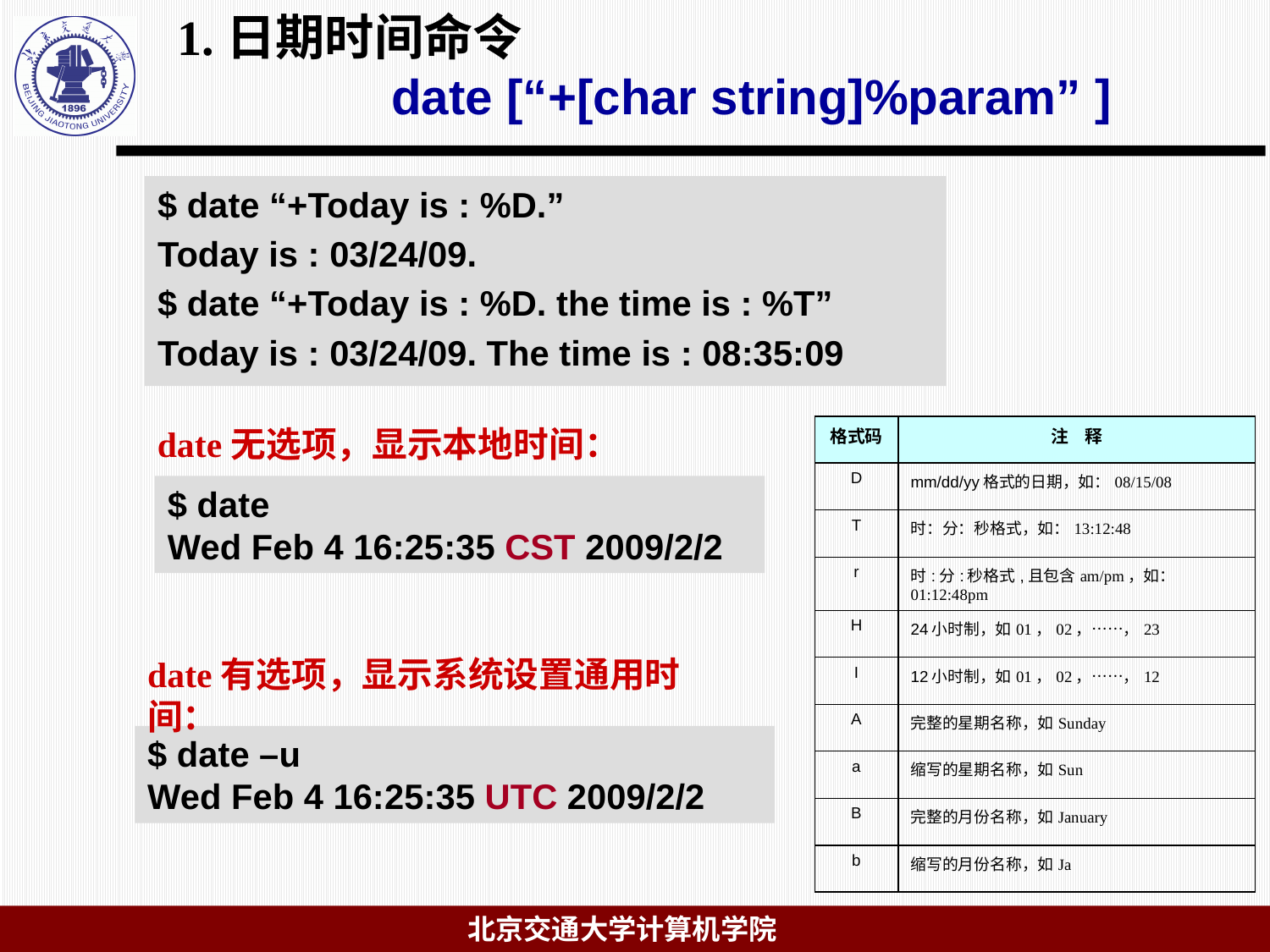

# 1.日期时间命令 date [“+[char string]%param” ]
$ date “+Today is : %D.”
Today is : 03/24/09.
$ date “+Today is : %D. the time is : %T”
Today is : 03/24/09. The time is : 08:35:09
date无选项，显示本地时间：
$ date
Wed Feb 4 16:25:35 CST 2009/2/2
| 格式码 | 注 释 |
| --- | --- |
| D | mm/dd/yy格式的日期，如：08/15/08 |
| T | 时：分：秒格式，如：13:12:48 |
| r | 时:分:秒格式,且包含am/pm，如：01:12:48pm |
| H | 24小时制，如01，02，……，23 |
| I | 12小时制，如01，02，……，12 |
| A | 完整的星期名称，如Sunday |
| a | 缩写的星期名称，如Sun |
| B | 完整的月份名称，如January |
| b | 缩写的月份名称，如Ja |
date有选项，显示系统设置通用时间：
$ date –u
Wed Feb 4 16:25:35 UTC 2009/2/2